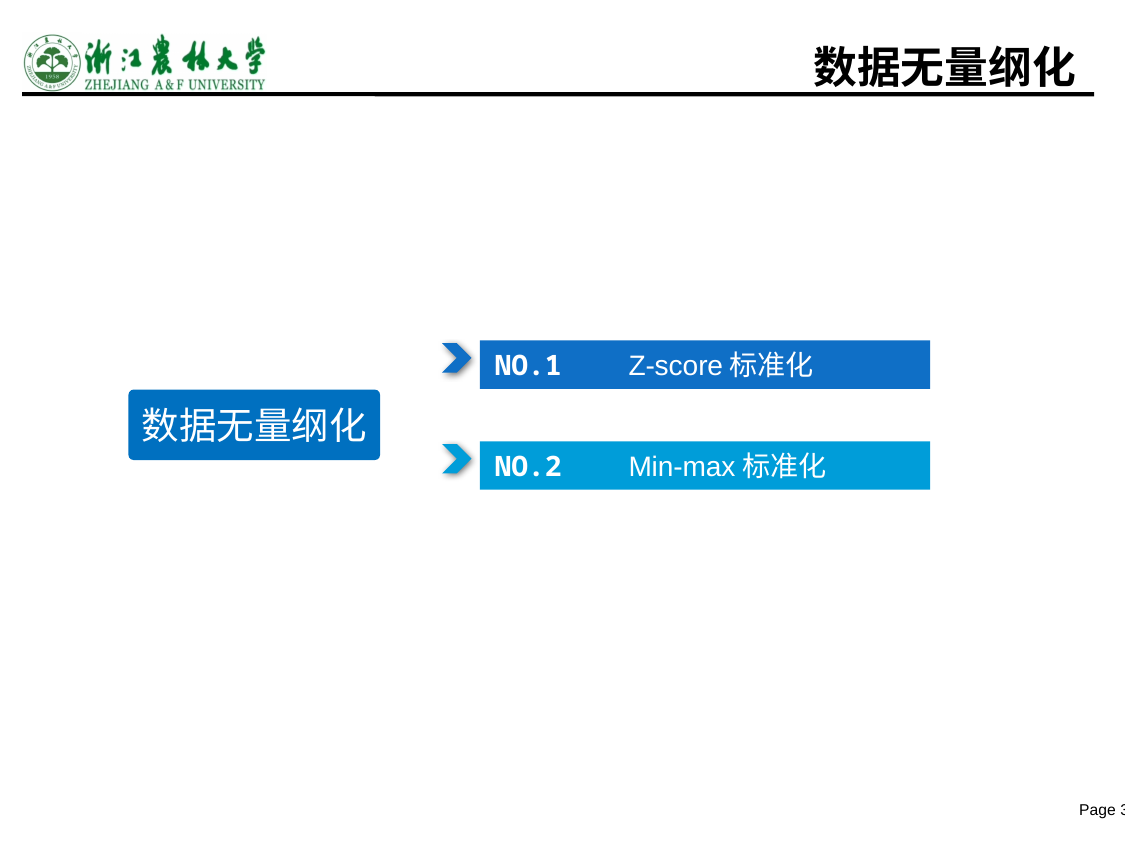

# 数据无量纲化
NO.1    Z-score标准化

数据无量纲化
NO.2    Min-max标准化